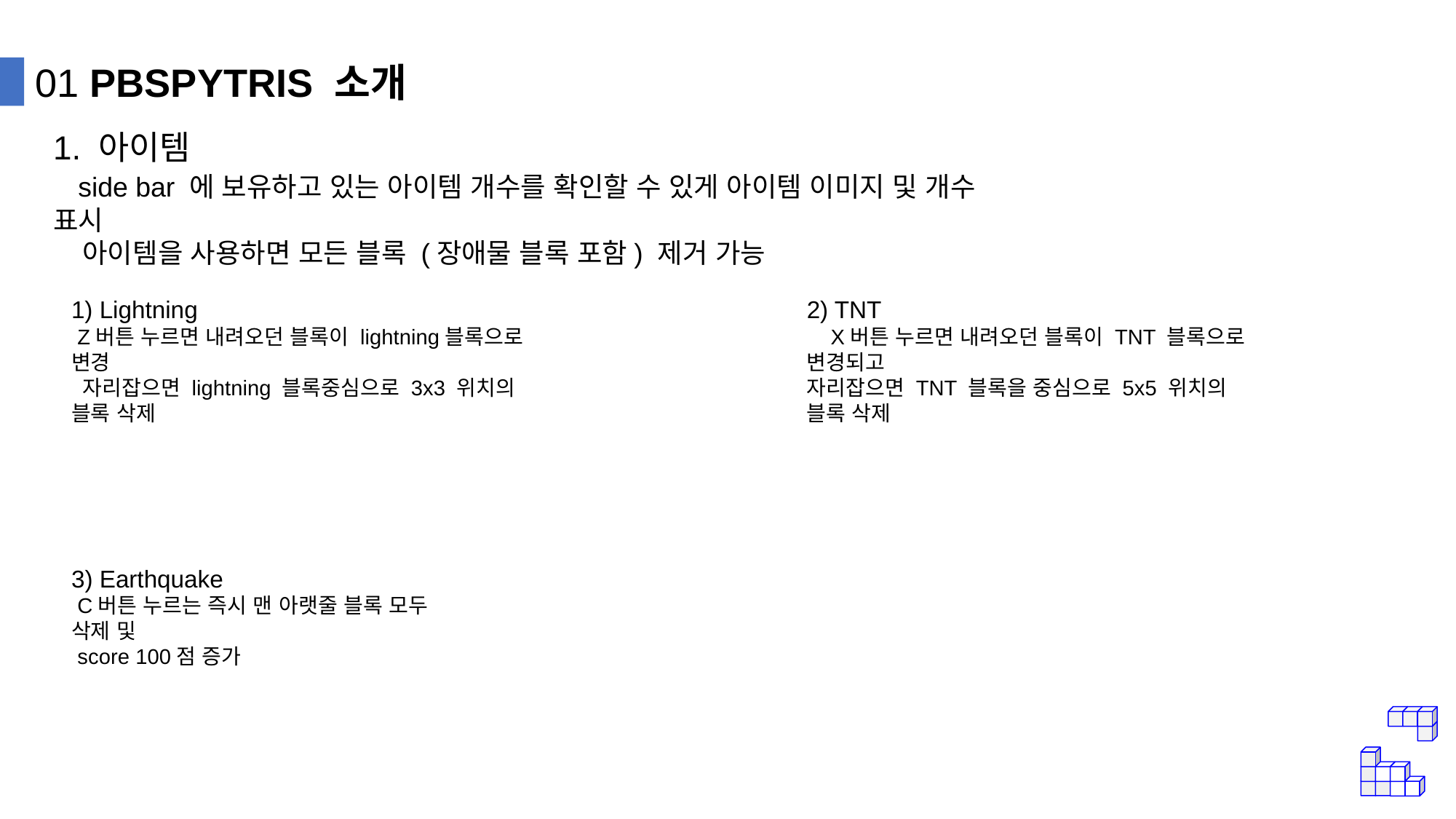

01 PBSPYTRIS 소개

1. 아이템
   side bar 에 보유하고 있는 아이템 개수를 확인할 수 있게 아이템 이미지 및 개수 표시
   아이템을 사용하면 모든 블록 (장애물 블록 포함) 제거 가능
1) Lightning
 Z버튼 누르면 내려오던 블록이 lightning블록으로 변경
 자리잡으면 lightning 블록중심으로 3x3 위치의 블록 삭제
2) TNT
    X버튼 누르면 내려오던 블록이 TNT 블록으로 변경되고
자리잡으면 TNT 블록을 중심으로 5x5 위치의 블록 삭제
3) Earthquake
 C버튼 누르는 즉시 맨 아랫줄 블록 모두 삭제 및
 score 100점 증가